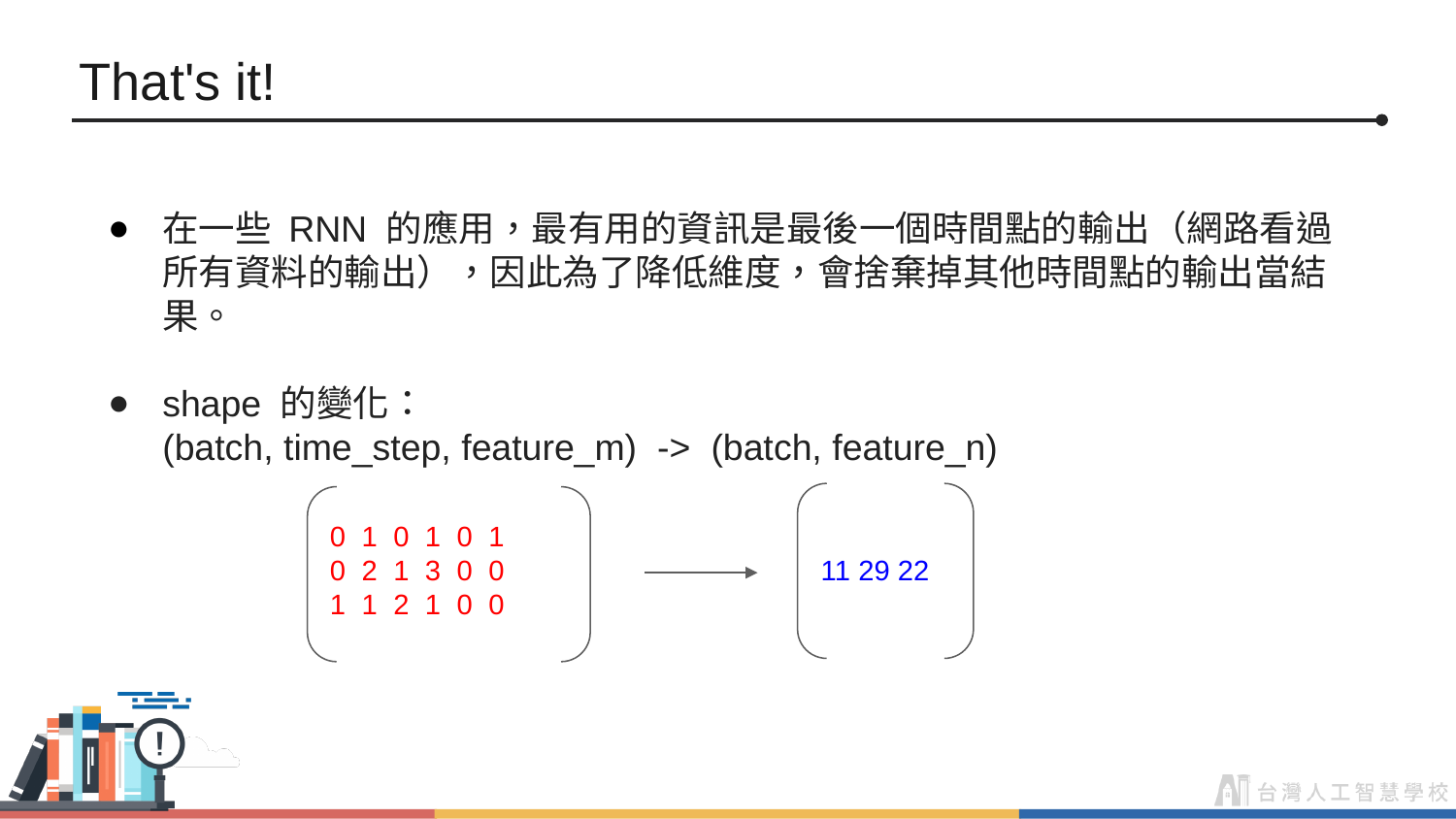

# That's it!
在一些 RNN 的應用，最有用的資訊是最後一個時間點的輸出（網路看過所有資料的輸出），因此為了降低維度，會捨棄掉其他時間點的輸出當結果。

shape 的變化：
(batch, time_step, feature_m)  ->  (batch, feature_n)

 0  1  0  1  0  1
 0  2  1  3  0  0
 1  1  2  1  0  0

 11 29 22